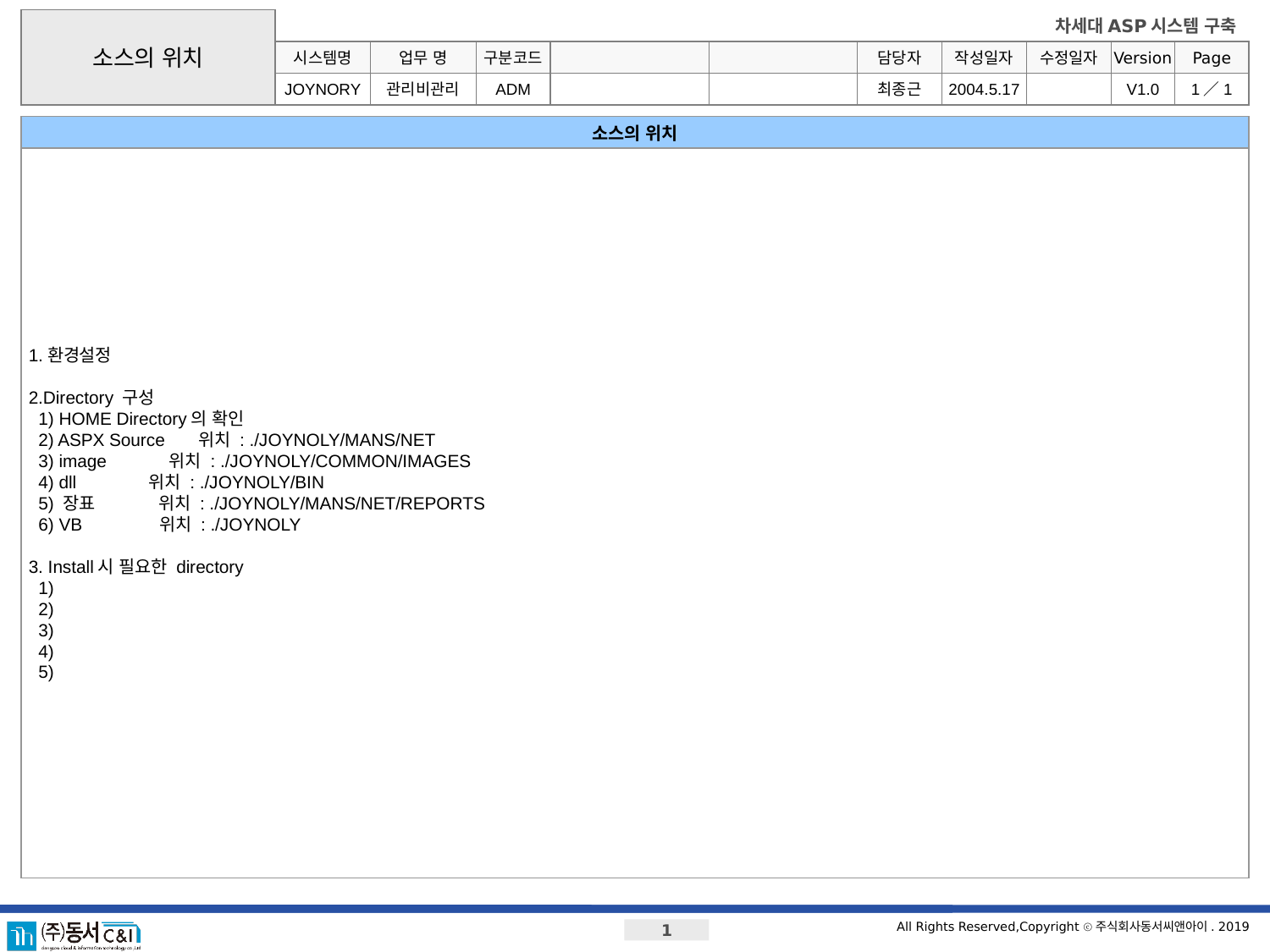

소스의 위치
시스템명
업무 명
구분코드

JOYNORY
관리비관리
ADM

최종근
2004.5.17

V1.0
1／1
소스의 위치
1.환경설정

2.Directory 구성
  1) HOME Directory의 확인
  2) ASPX Source      위치 : ./JOYNOLY/MANS/NET
  3) image            위치 : ./JOYNOLY/COMMON/IMAGES
  4) dll              위치 : ./JOYNOLY/BIN
  5) 장표             위치 : ./JOYNOLY/MANS/NET/REPORTS
  6) VB               위치 : ./JOYNOLY

3. Install시 필요한 directory
  1)
  2)
  3)
  4)
  5)